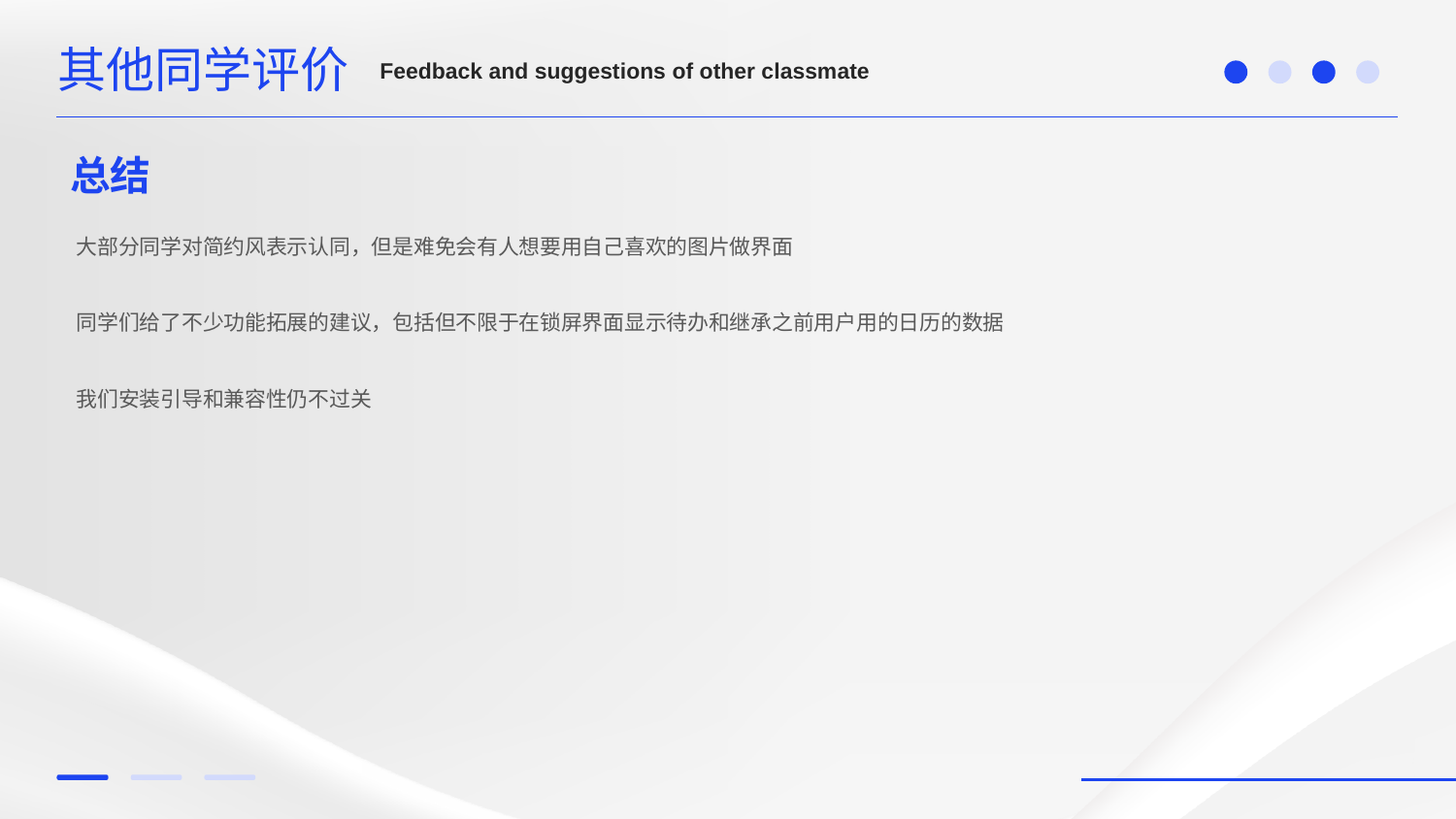

其他同学评价
Feedback and suggestions of other classmate

总结
大部分同学对简约风表示认同，但是难免会有人想要用自己喜欢的图片做界面

同学们给了不少功能拓展的建议，包括但不限于在锁屏界面显示待办和继承之前用户用的日历的数据

我们安装引导和兼容性仍不过关